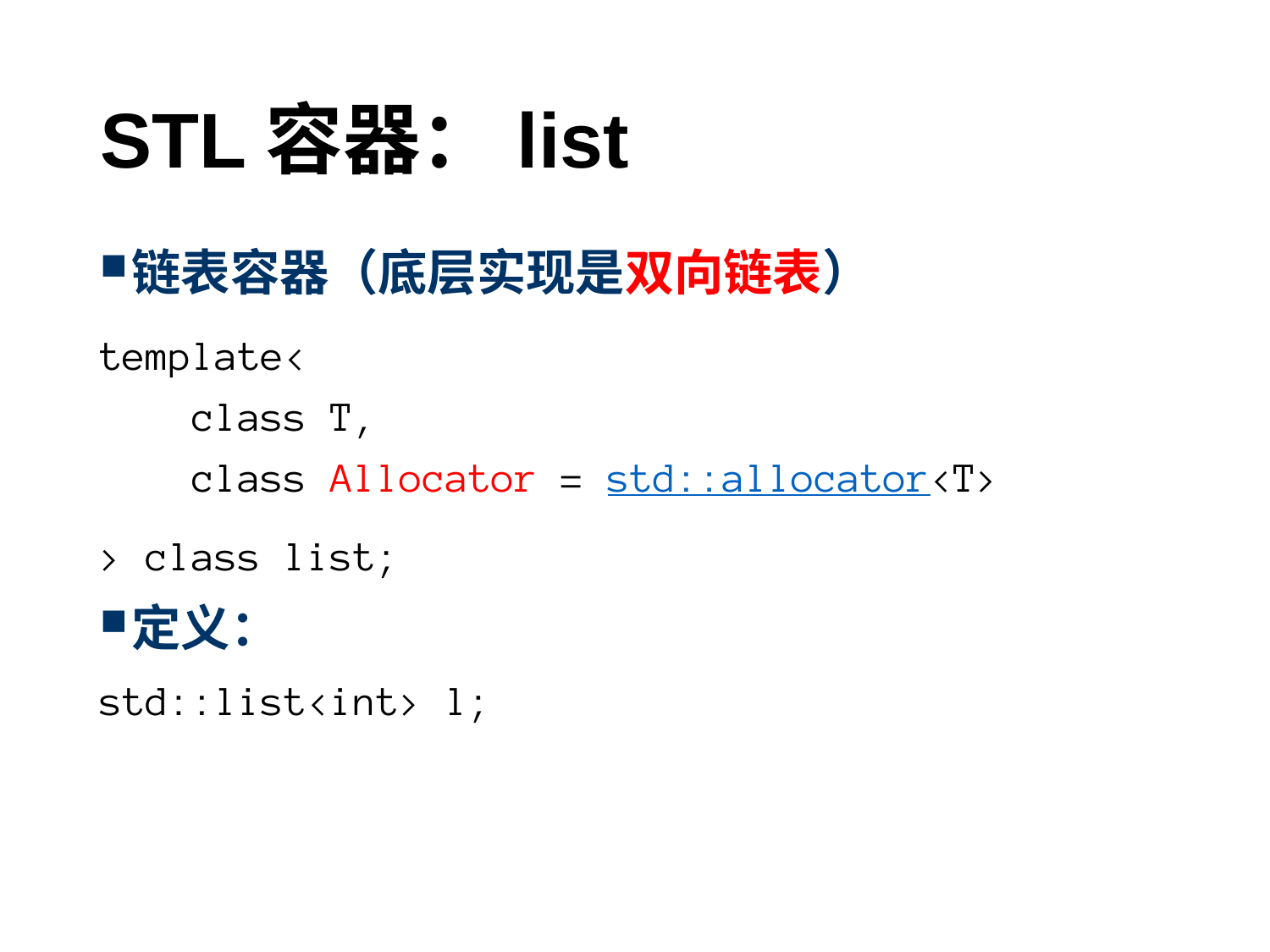

# STL容器：list
链表容器（底层实现是双向链表）
template<
    class T,
    class Allocator = std::allocator<T>
> class list;
定义：
std::list<int> l;
45